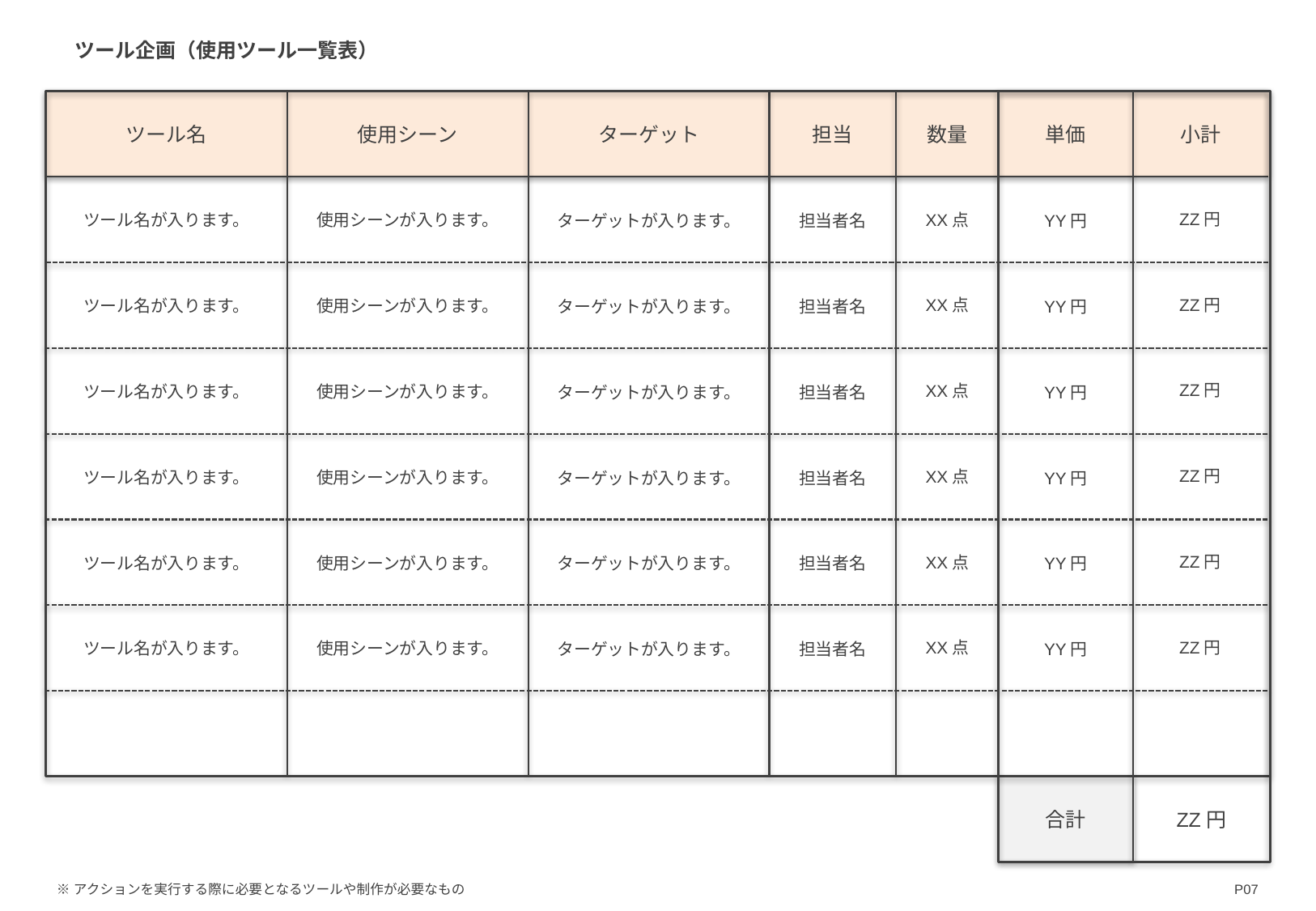

ツール企画（使用ツール一覧表）

単価
小計
ツール名
使用シーン
ターゲット
担当
数量
ZZ円
XX点
ツール名が入ります。
使用シーンが入ります。
YY円
ターゲットが入ります。
担当者名
ZZ円
XX点
ツール名が入ります。
使用シーンが入ります。
YY円
ターゲットが入ります。
担当者名
ZZ円
XX点
ツール名が入ります。
使用シーンが入ります。
YY円
ターゲットが入ります。
担当者名
ZZ円
XX点
ツール名が入ります。
使用シーンが入ります。
YY円
ターゲットが入ります。
担当者名
ZZ円
XX点
ツール名が入ります。
使用シーンが入ります。
YY円
ターゲットが入ります。
担当者名
ZZ円
XX点
ツール名が入ります。
使用シーンが入ります。
YY円
ターゲットが入ります。
担当者名

合計
ZZ円
※アクションを実行する際に必要となるツールや制作が必要なもの
P07